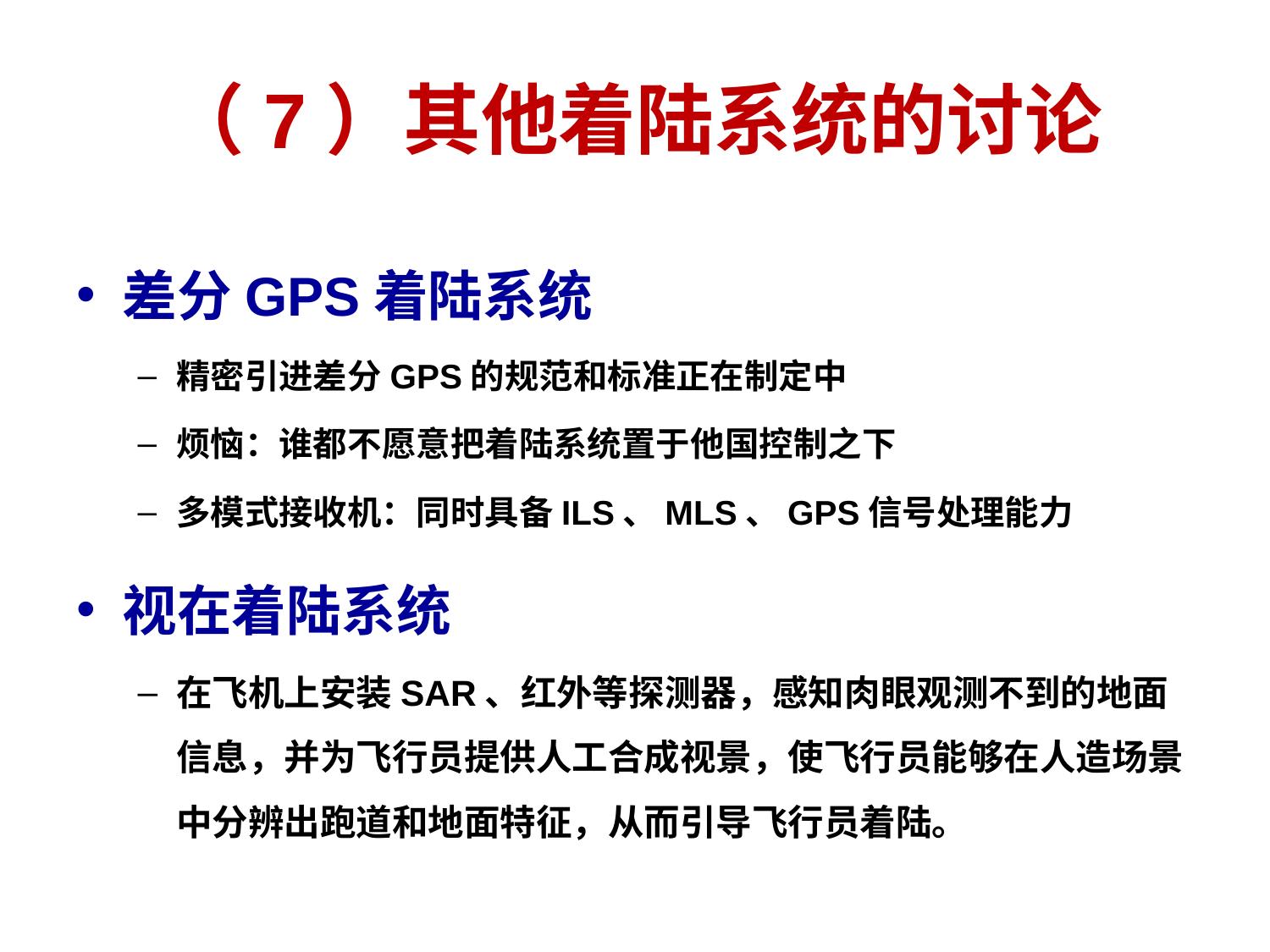

# （7）其他着陆系统的讨论
差分GPS着陆系统
精密引进差分GPS的规范和标准正在制定中
烦恼：谁都不愿意把着陆系统置于他国控制之下
多模式接收机：同时具备ILS、MLS、GPS信号处理能力
视在着陆系统
在飞机上安装SAR、红外等探测器，感知肉眼观测不到的地面信息，并为飞行员提供人工合成视景，使飞行员能够在人造场景中分辨出跑道和地面特征，从而引导飞行员着陆。